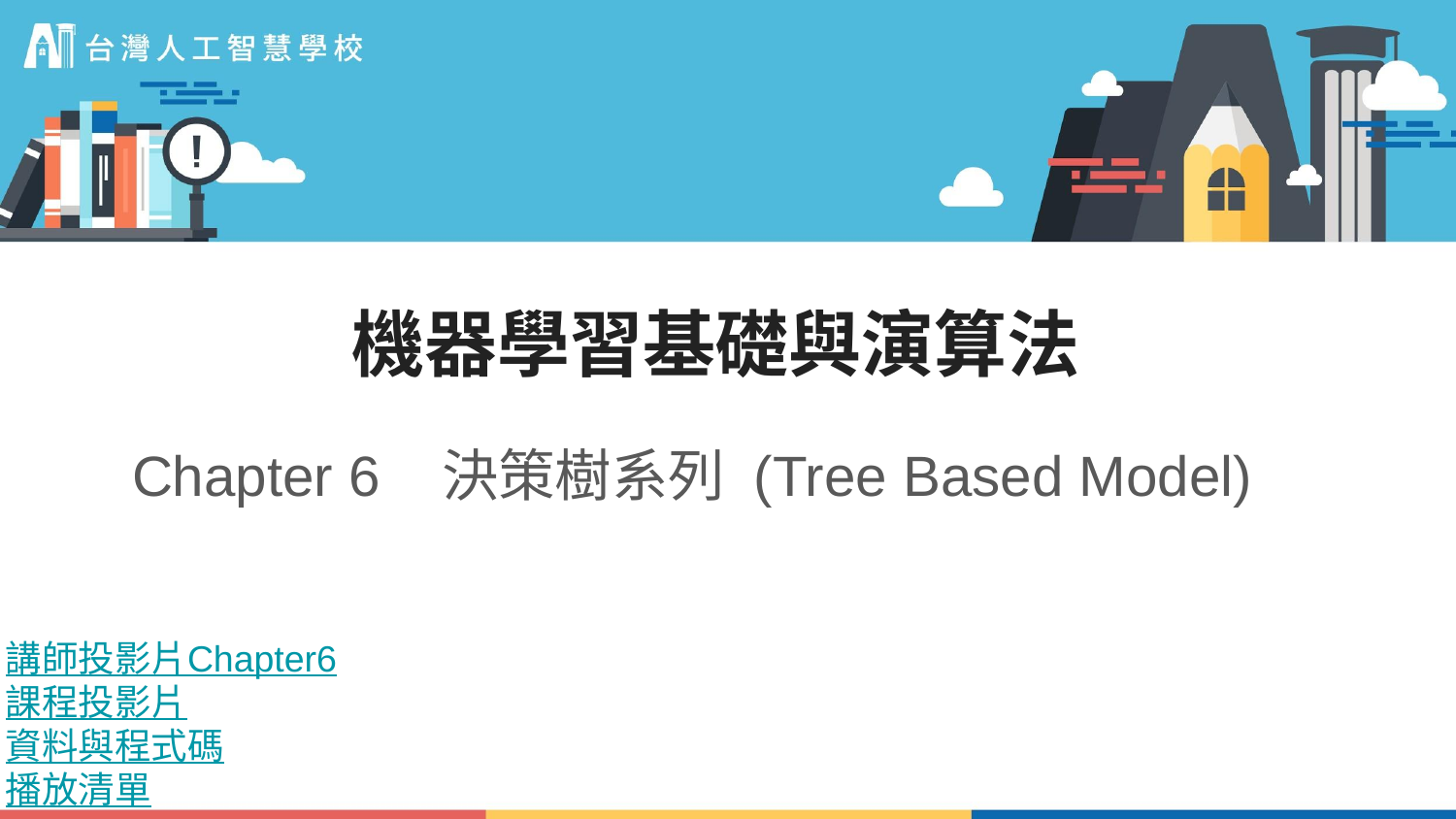

# 機器學習基礎與演算法
Chapter 6   決策樹系列 (Tree Based Model)

講師投影片Chapter6
課程投影片
資料與程式碼
播放清單